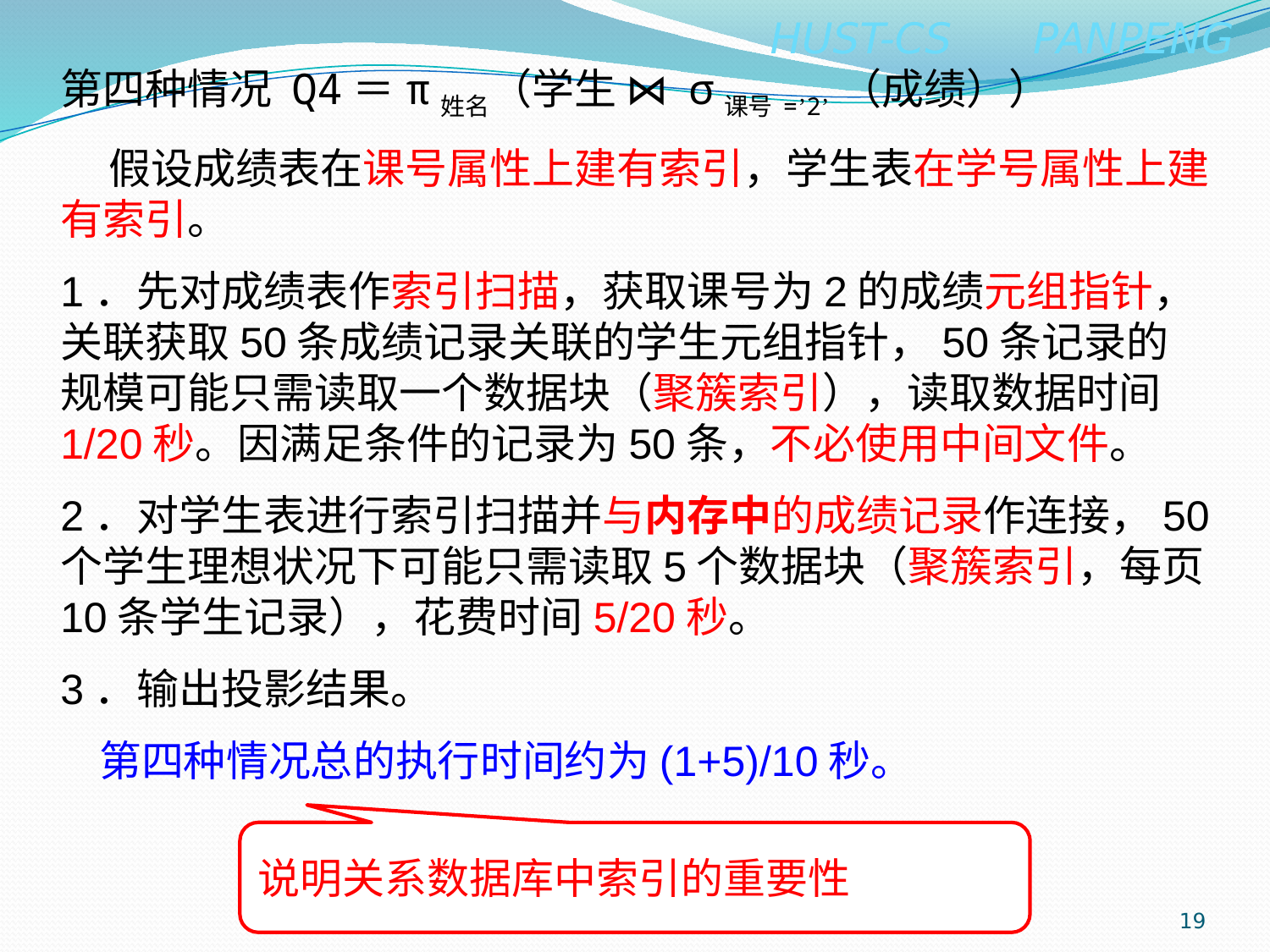

第四种情况 Q4＝π姓名（学生 ⋈ σ课号=’2’（成绩））
    假设成绩表在课号属性上建有索引，学生表在学号属性上建有索引。
1．先对成绩表作索引扫描，获取课号为2的成绩元组指针，关联获取50条成绩记录关联的学生元组指针，50条记录的规模可能只需读取一个数据块（聚簇索引），读取数据时间1/20秒。因满足条件的记录为50条，不必使用中间文件。
2．对学生表进行索引扫描并与内存中的成绩记录作连接，50个学生理想状况下可能只需读取5个数据块（聚簇索引，每页10条学生记录），花费时间5/20秒。
3．输出投影结果。
   第四种情况总的执行时间约为(1+5)/10秒。

说明关系数据库中索引的重要性
19